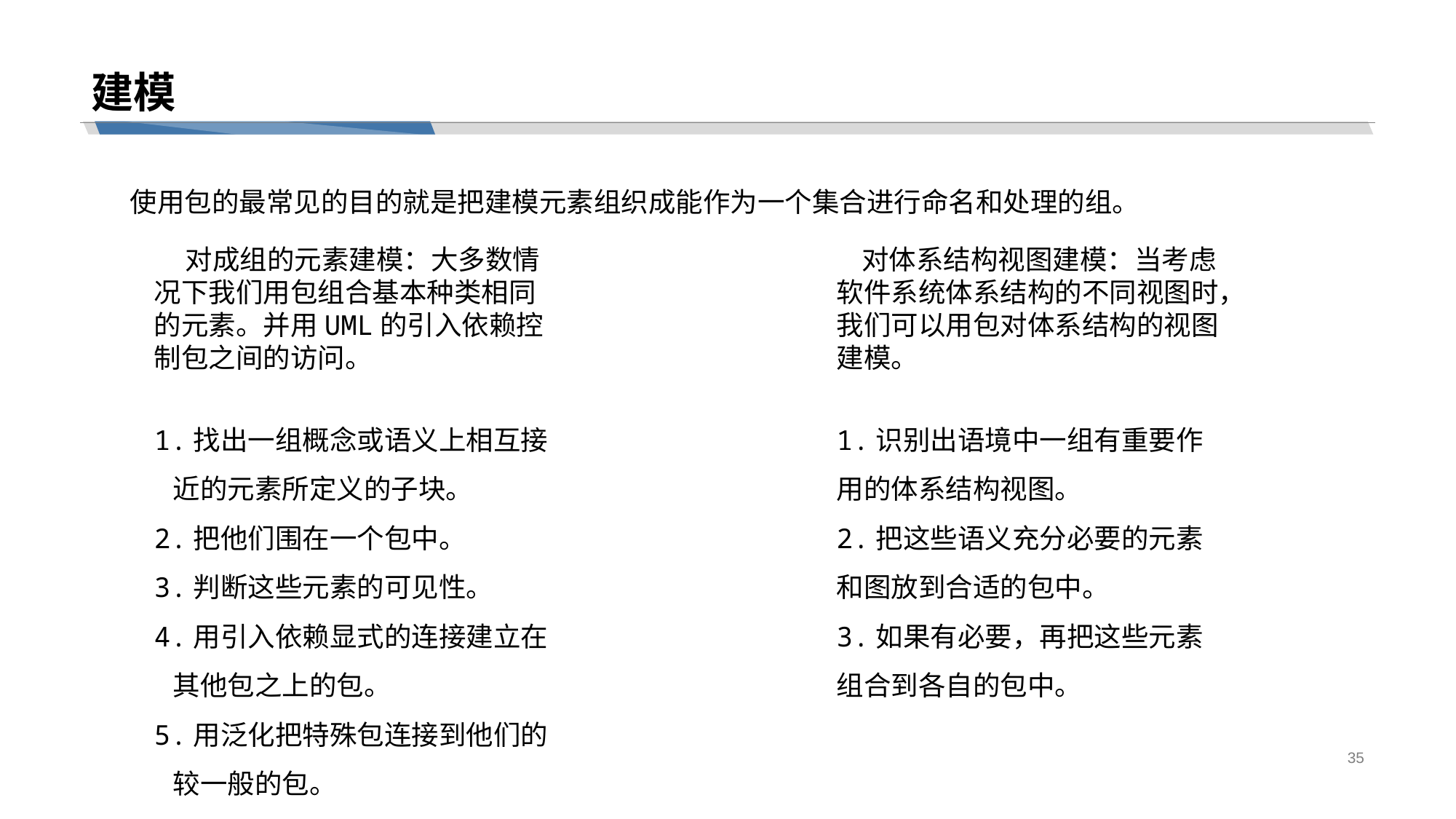

# 建模
使用包的最常见的目的就是把建模元素组织成能作为一个集合进行命名和处理的组。
    对成组的元素建模：大多数情况下我们用包组合基本种类相同的元素。并用UML的引入依赖控制包之间的访问。

1.找出一组概念或语义上相互接
  近的元素所定义的子块。
2.把他们围在一个包中。
3.判断这些元素的可见性。
4.用引入依赖显式的连接建立在
  其他包之上的包。
5.用泛化把特殊包连接到他们的
  较一般的包。
   对体系结构视图建模：当考虑软件系统体系结构的不同视图时，我们可以用包对体系结构的视图建模。

1.识别出语境中一组有重要作用的体系结构视图。
2.把这些语义充分必要的元素和图放到合适的包中。
3.如果有必要，再把这些元素组合到各自的包中。
35